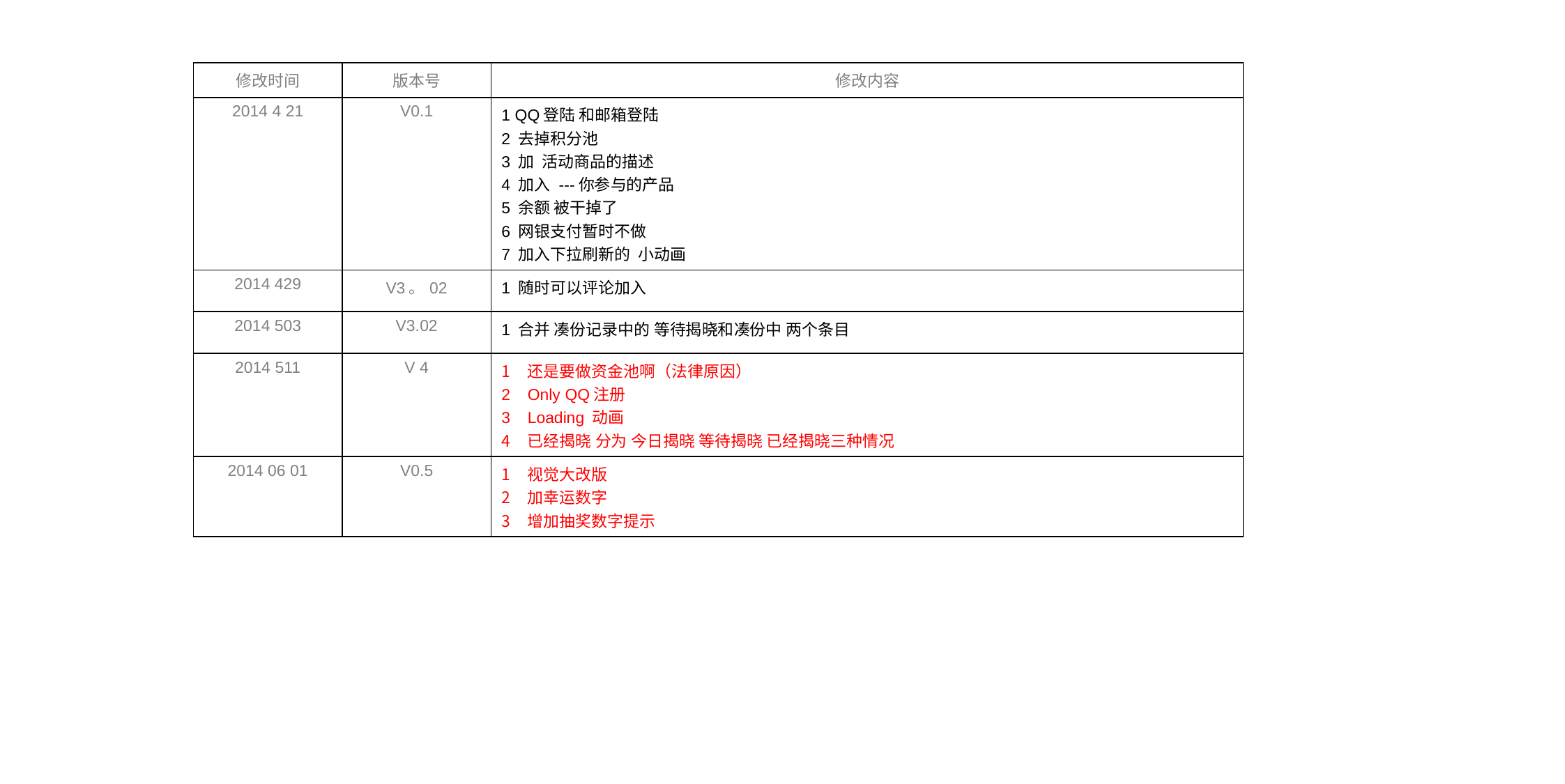

| 修改时间 | 版本号 | 修改内容 |
| --- | --- | --- |
| 2014 4 21 | V0.1 | 1 QQ登陆 和邮箱登陆 2 去掉积分池 3 加 活动商品的描述 4 加入 ---你参与的产品 5 余额 被干掉了 6 网银支付暂时不做 7 加入下拉刷新的 小动画 |
| 2014 429 | V3。02 | 1 随时可以评论加入 |
| 2014 503 | V3.02 | 1 合并 凑份记录中的 等待揭晓和凑份中 两个条目 |
| 2014 511 | V 4 | 还是要做资金池啊（法律原因） Only QQ注册 Loading 动画 已经揭晓 分为 今日揭晓 等待揭晓 已经揭晓三种情况 |
| 2014 06 01 | V0.5 | 视觉大改版 加幸运数字 增加抽奖数字提示 |